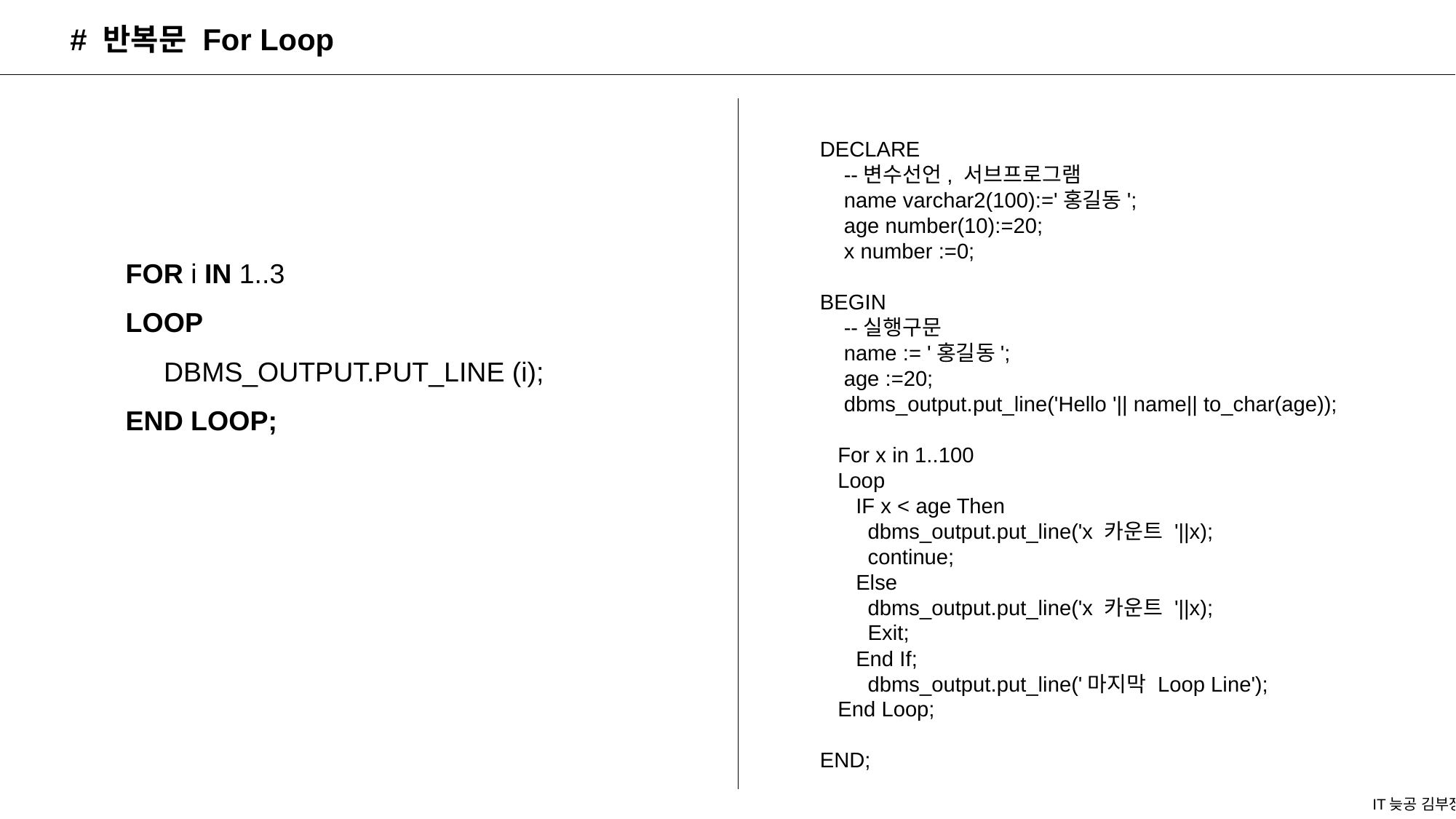

# 반복문 For Loop
DECLARE
    --변수선언, 서브프로그램
    name varchar2(100):='홍길동';
    age number(10):=20;
    x number :=0;

BEGIN
    --실행구문
    name := '홍길동';
    age :=20;
    dbms_output.put_line('Hello '|| name|| to_char(age));

   For x in 1..100
   Loop
      IF x < age Then
        dbms_output.put_line('x 카운트 '||x);
        continue;
      Else
        dbms_output.put_line('x 카운트 '||x);
        Exit;
      End If;
        dbms_output.put_line('마지막 Loop Line');
   End Loop;

END;
FOR i IN 1..3
LOOP
     DBMS_OUTPUT.PUT_LINE (i);
END LOOP;
IT늦공 김부장